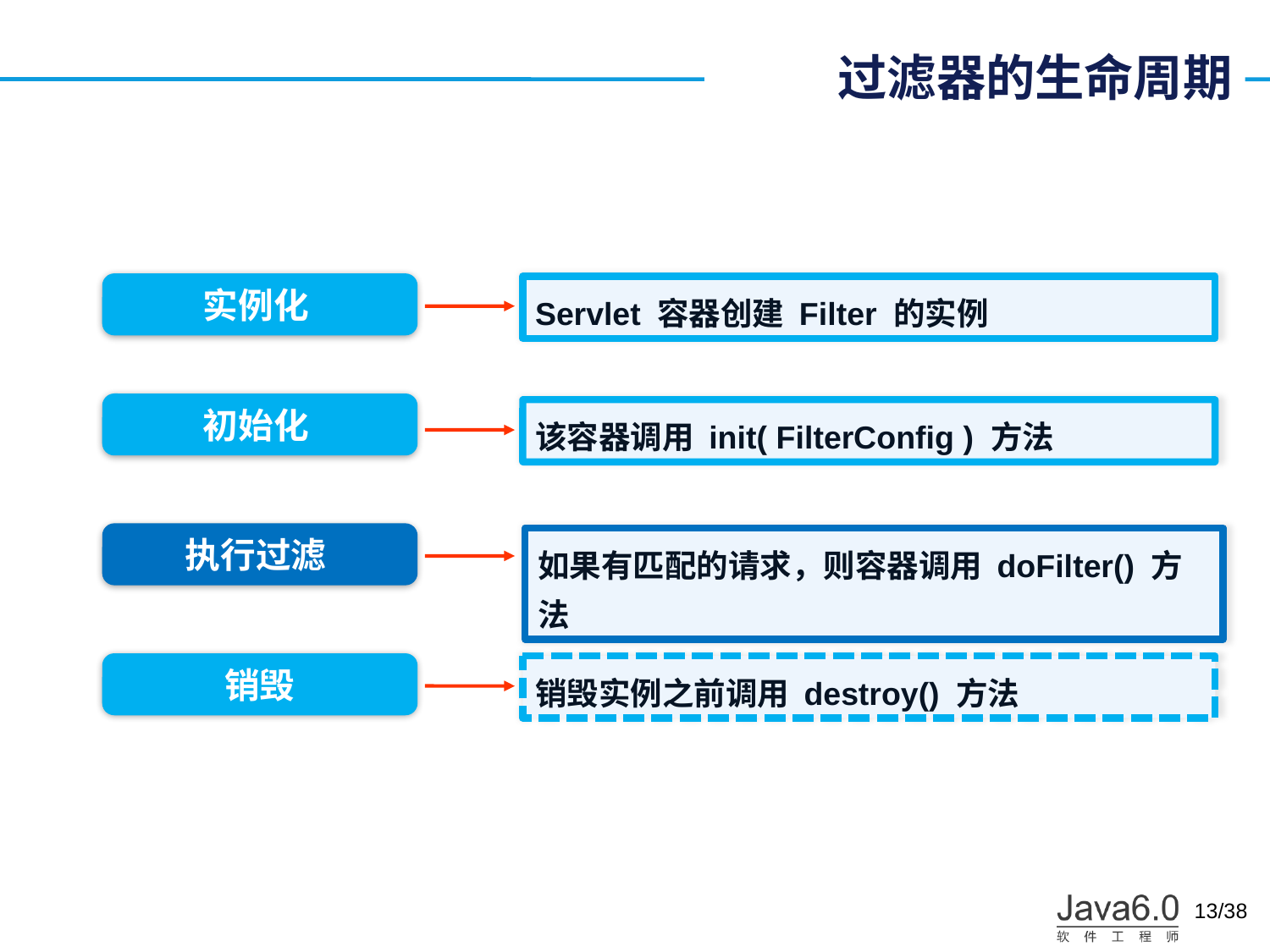

# 过滤器的生命周期

实例化
Servlet 容器创建 Filter 的实例

初始化
该容器调用 init( FilterConfig ) 方法

执行过滤
如果有匹配的请求，则容器调用 doFilter() 方法

销毁
销毁实例之前调用 destroy() 方法

13/38